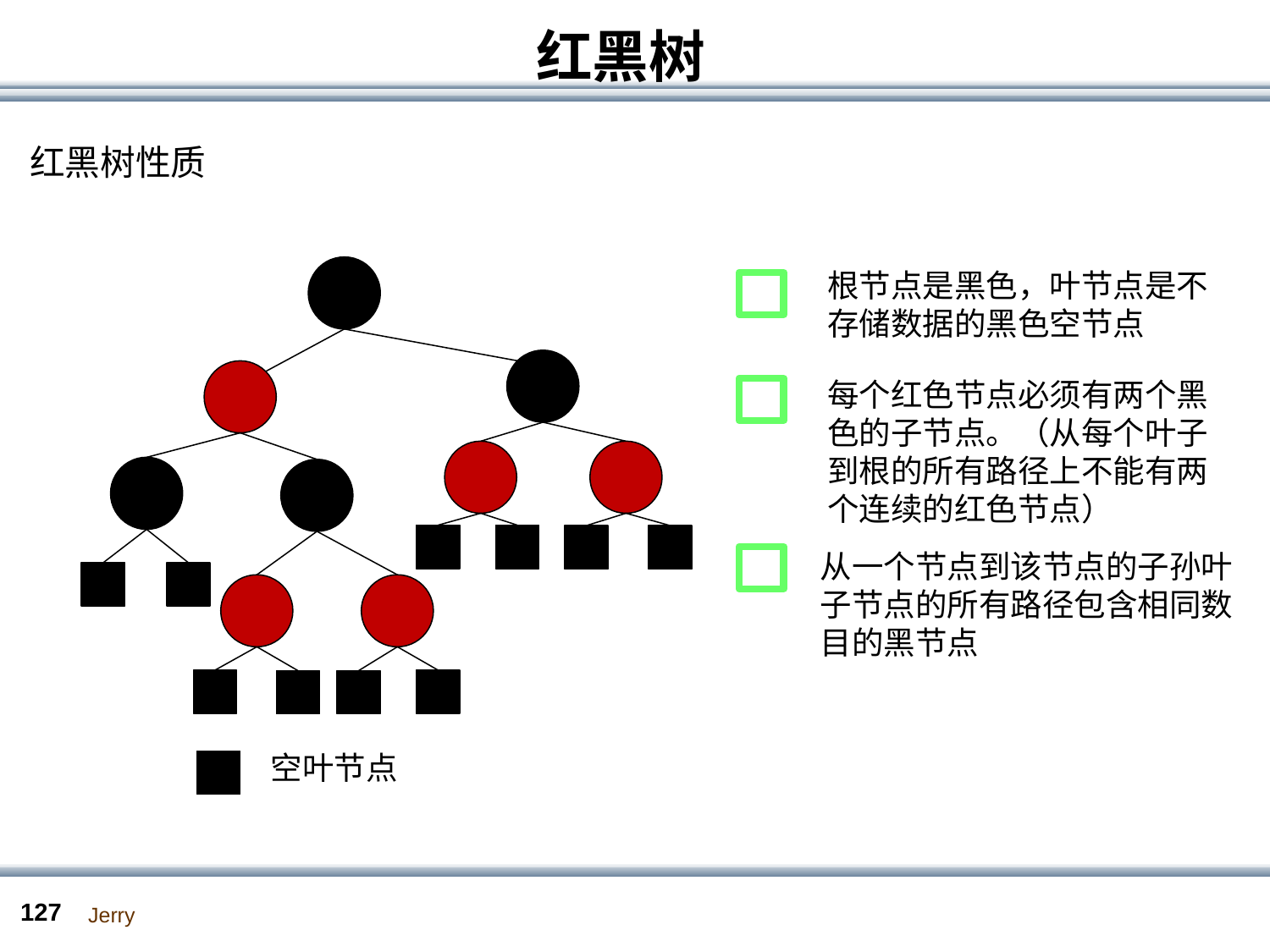

# 红黑树
红黑树性质

根节点是黑色，叶节点是不存储数据的黑色空节点

每个红色节点必须有两个黑色的子节点。（从每个叶子到根的所有路径上不能有两个连续的红色节点）

从一个节点到该节点的子孙叶子节点的所有路径包含相同数目的黑节点

空叶节点